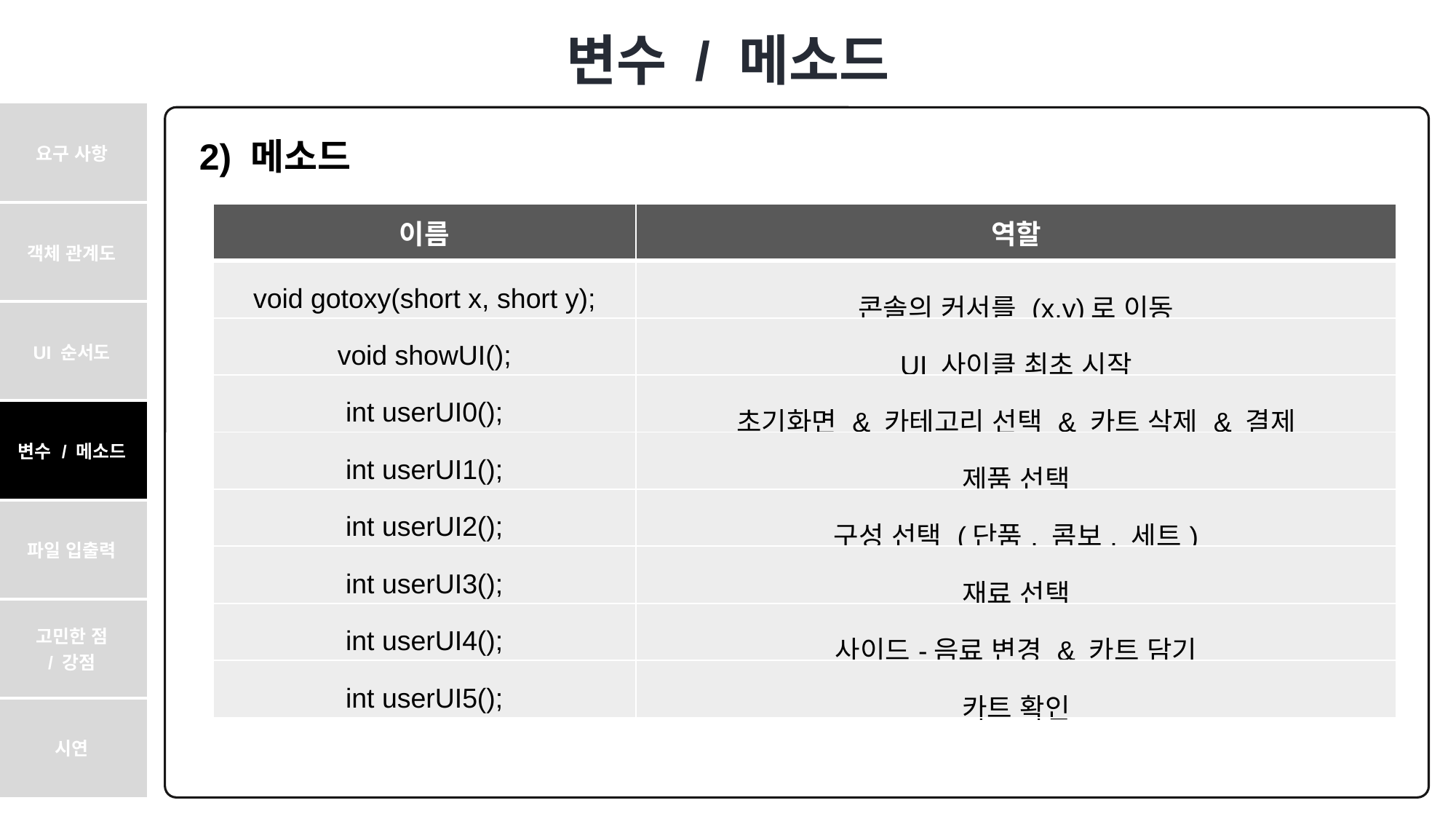

변수 / 메소드
| 요구 사항 |
| --- |
| 객체 관계도 |
| UI 순서도 |
| 변수 / 메소드 |
| 파일 입출력 |
| 고민한 점 / 강점 |
| 시연 |
  2) 메소드
| 이름 | 역할 |
| --- | --- |
| void gotoxy(short x, short y); | 콘솔의 커서를 (x,y)로 이동 |
| void showUI(); | UI 사이클 최초 시작 |
| int userUI0(); | 초기화면 & 카테고리 선택 & 카트 삭제 & 결제 |
| int userUI1(); | 제품 선택 |
| int userUI2(); | 구성 선택 (단품, 콤보, 세트) |
| int userUI3(); | 재료 선택 |
| int userUI4(); | 사이드-음료 변경 & 카트 담기 |
| int userUI5(); | 카트 확인 |